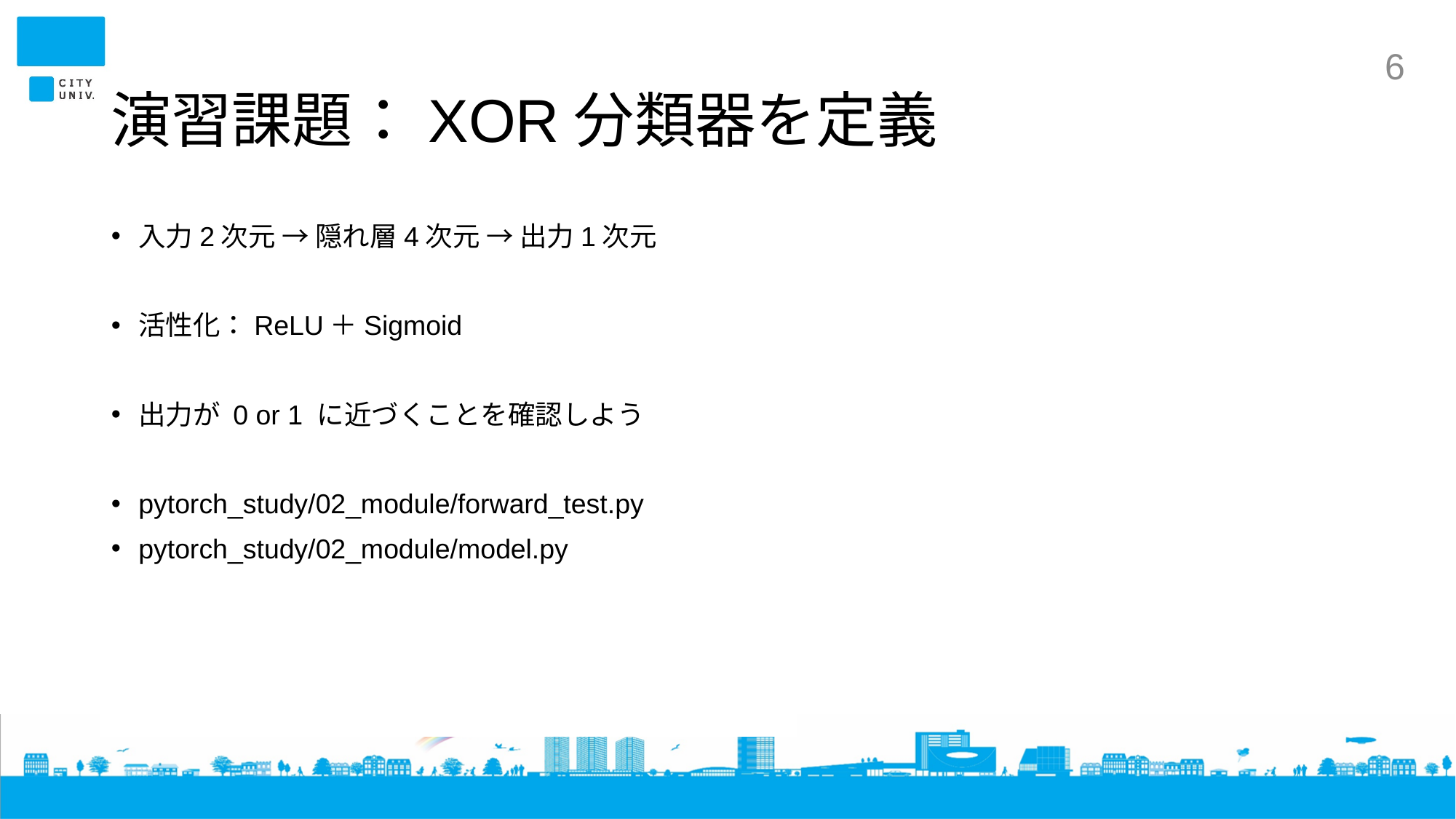

# 演習課題：XOR分類器を定義
6

入力2次元 → 隠れ層4次元 → 出力1次元

活性化：ReLU＋Sigmoid

出力が 0 or 1 に近づくことを確認しよう

pytorch_study/02_module/forward_test.py
pytorch_study/02_module/model.py